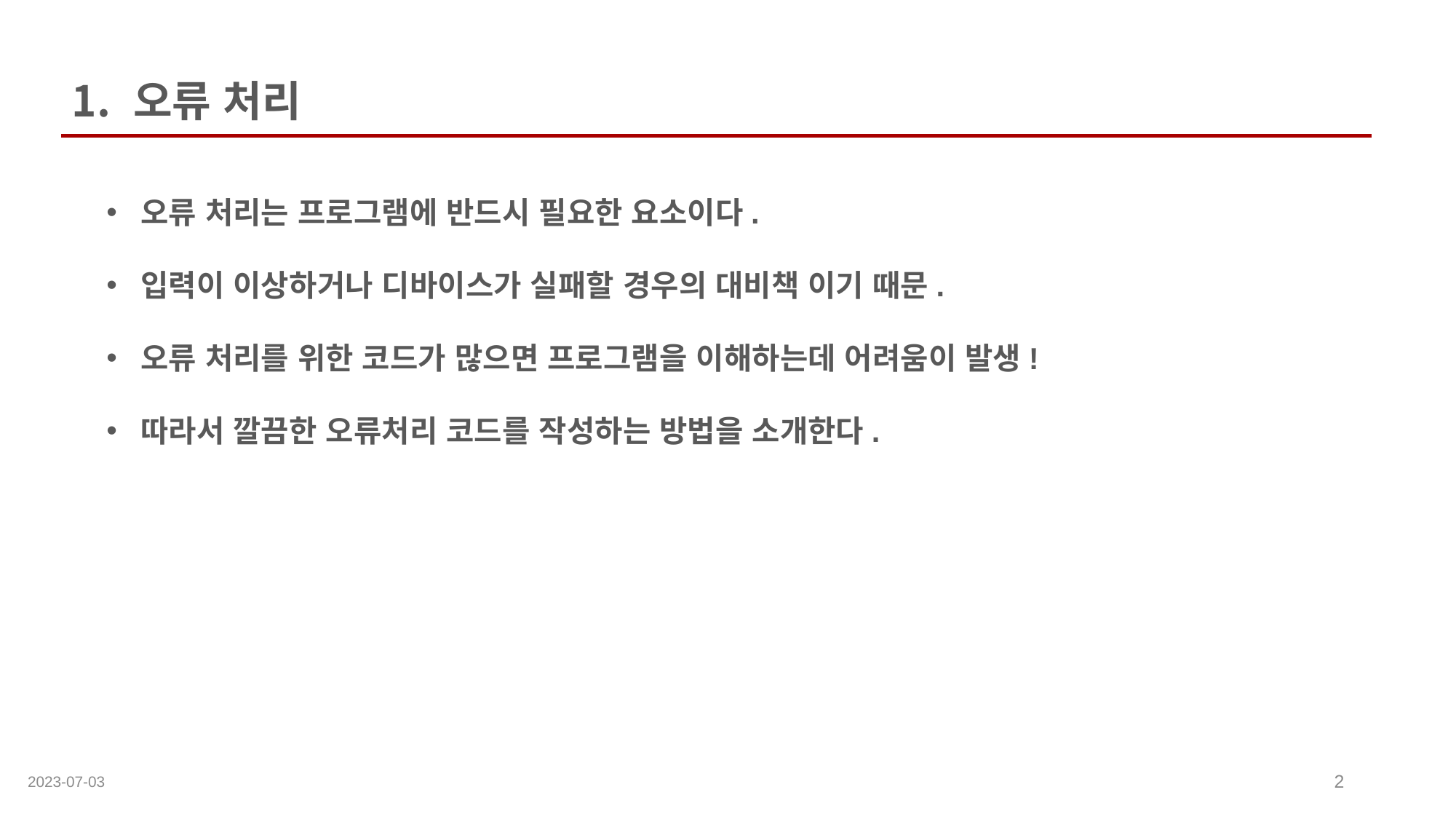

오류 처리
오류 처리는 프로그램에 반드시 필요한 요소이다.

입력이 이상하거나 디바이스가 실패할 경우의 대비책 이기 때문.

오류 처리를 위한 코드가 많으면 프로그램을 이해하는데 어려움이 발생!

따라서 깔끔한 오류처리 코드를 작성하는 방법을 소개한다.
2023-07-03
2